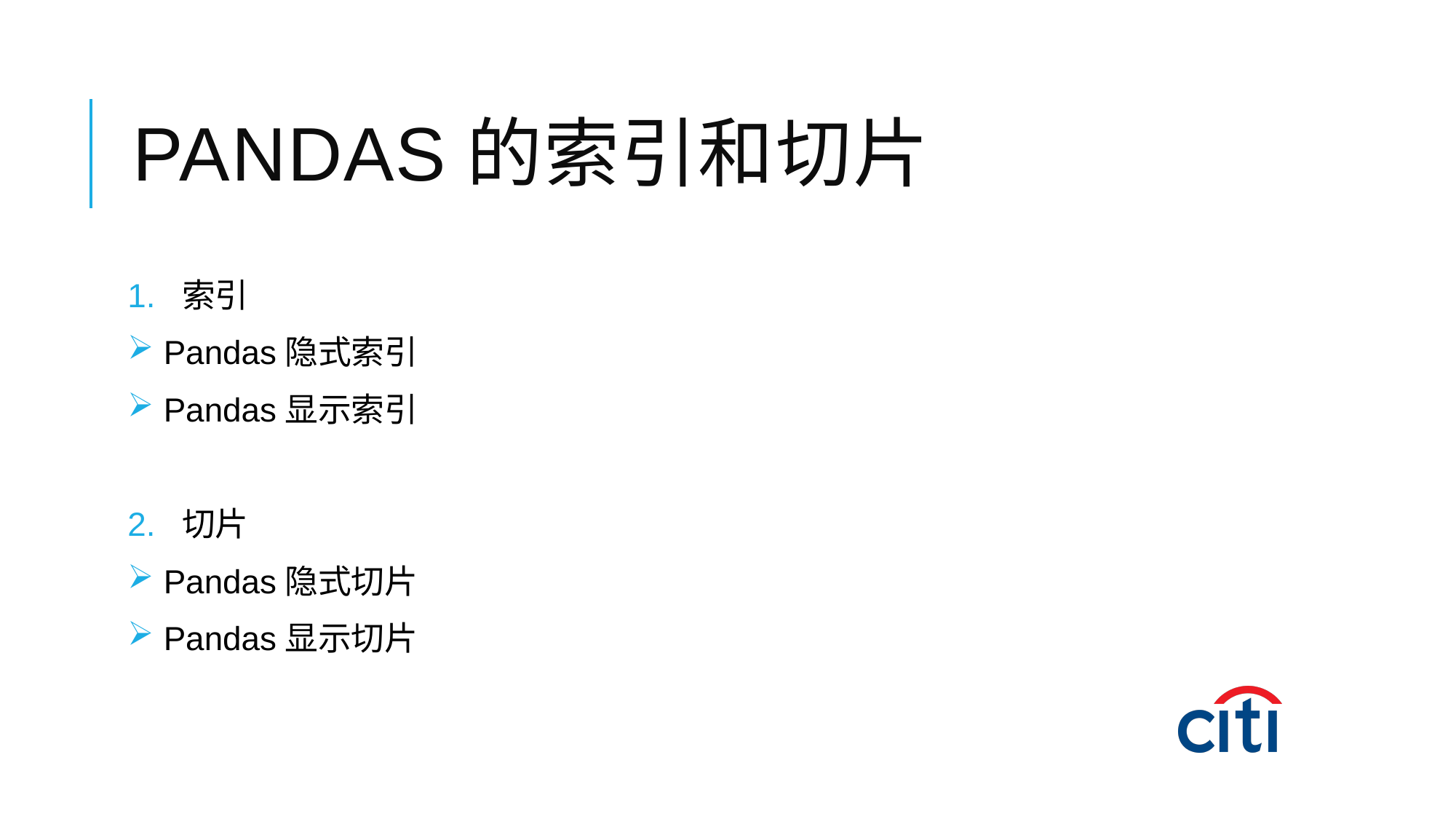

# pandas的索引和切片
索引
 Pandas隐式索引
 Pandas显示索引

切片
 Pandas隐式切片
 Pandas显示切片